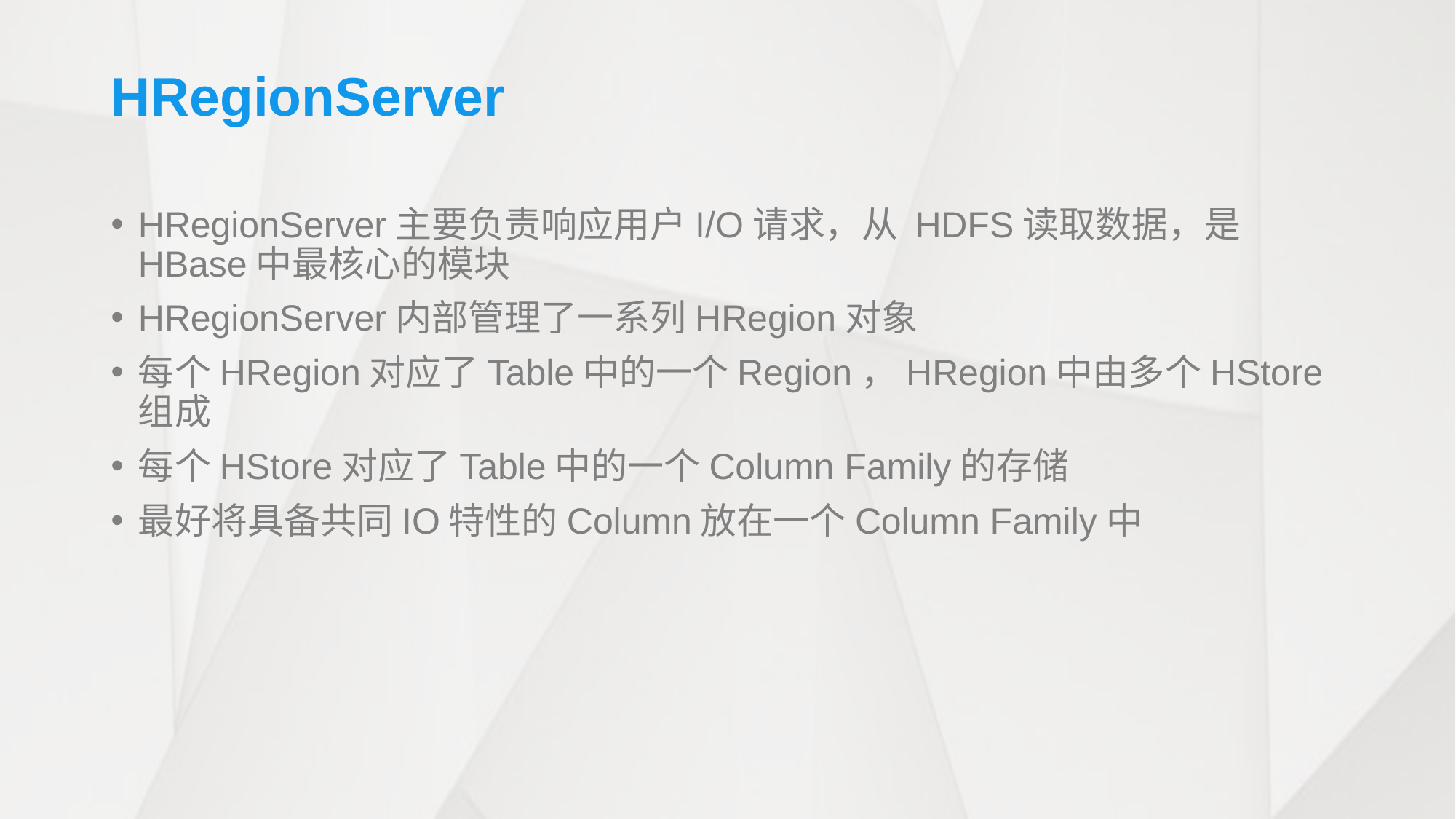

# HRegionServer
HRegionServer主要负责响应用户I/O请求，从 HDFS读取数据，是HBase中最核心的模块
HRegionServer内部管理了一系列HRegion对象
每个HRegion对应了Table中的一个Region，HRegion中由多个HStore组成
每个HStore对应了Table中的一个Column Family的存储
最好将具备共同IO特性的Column放在一个Column Family中